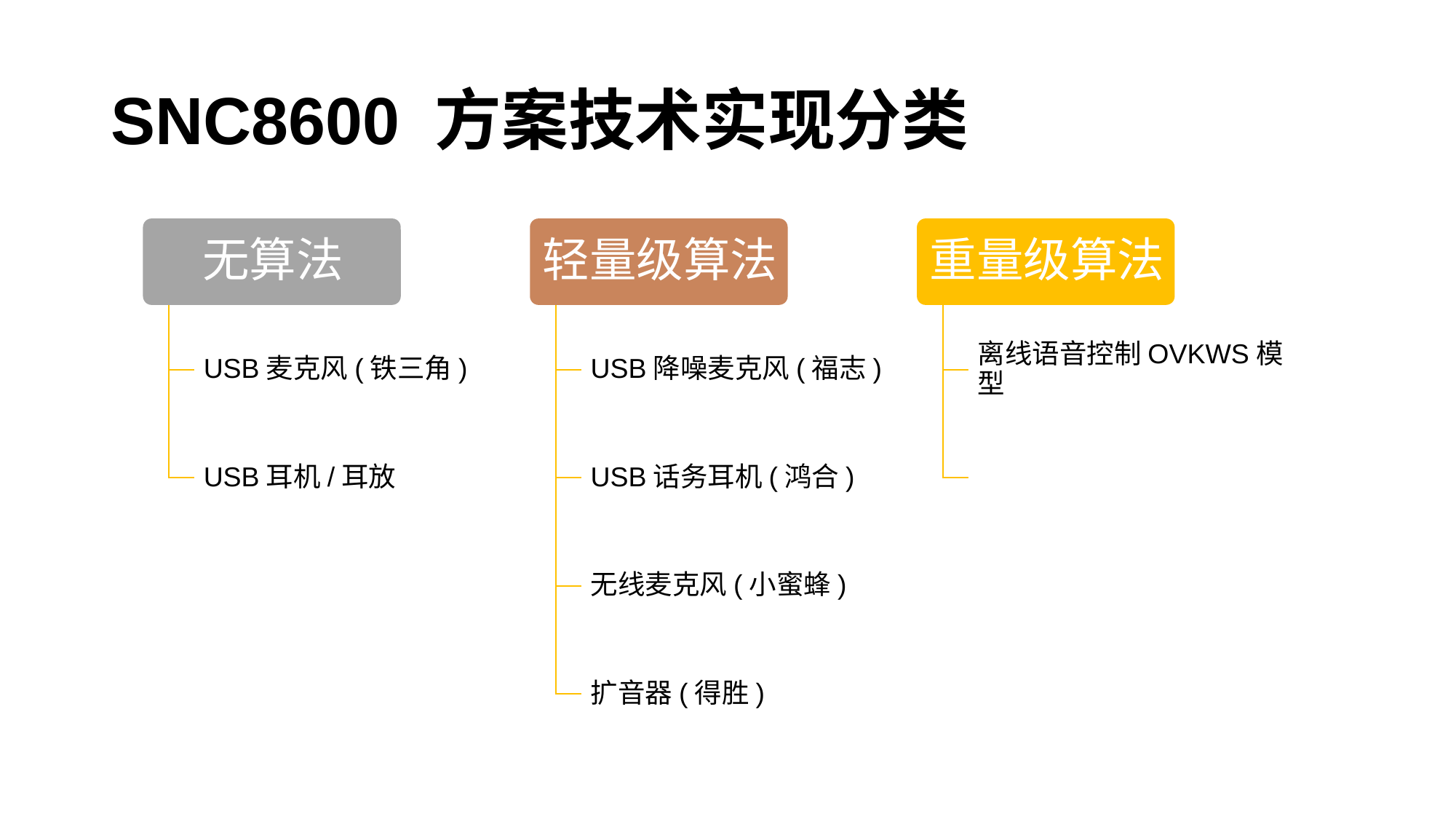

# SNC8600 方案技术实现分类
无算法
USB麦克风(铁三角)
USB耳机/耳放
轻量级算法
USB降噪麦克风(福志)
USB话务耳机(鸿合)
无线麦克风(小蜜蜂)
扩音器(得胜)
重量级算法
离线语音控制OVKWS模型